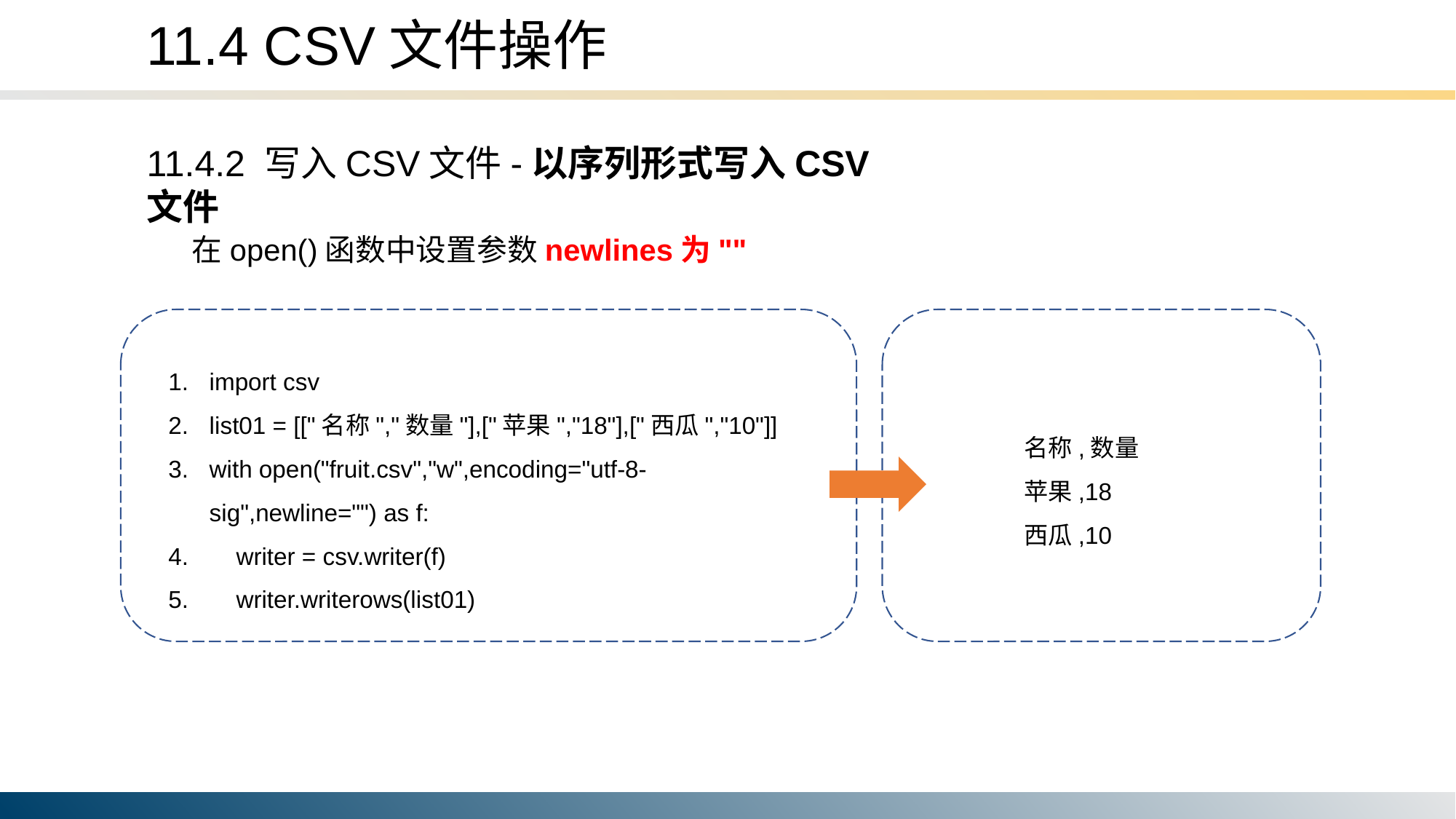

11.4 CSV文件操作
11.4.2 写入CSV文件-以序列形式写入CSV文件
在open()函数中设置参数newlines为""

import csv
list01 = [["名称","数量"],["苹果","18"],["西瓜","10"]]
with open("fruit.csv","w",encoding="utf-8-sig",newline="") as f:
    writer = csv.writer(f)
    writer.writerows(list01)
名称,数量
苹果,18
西瓜,10